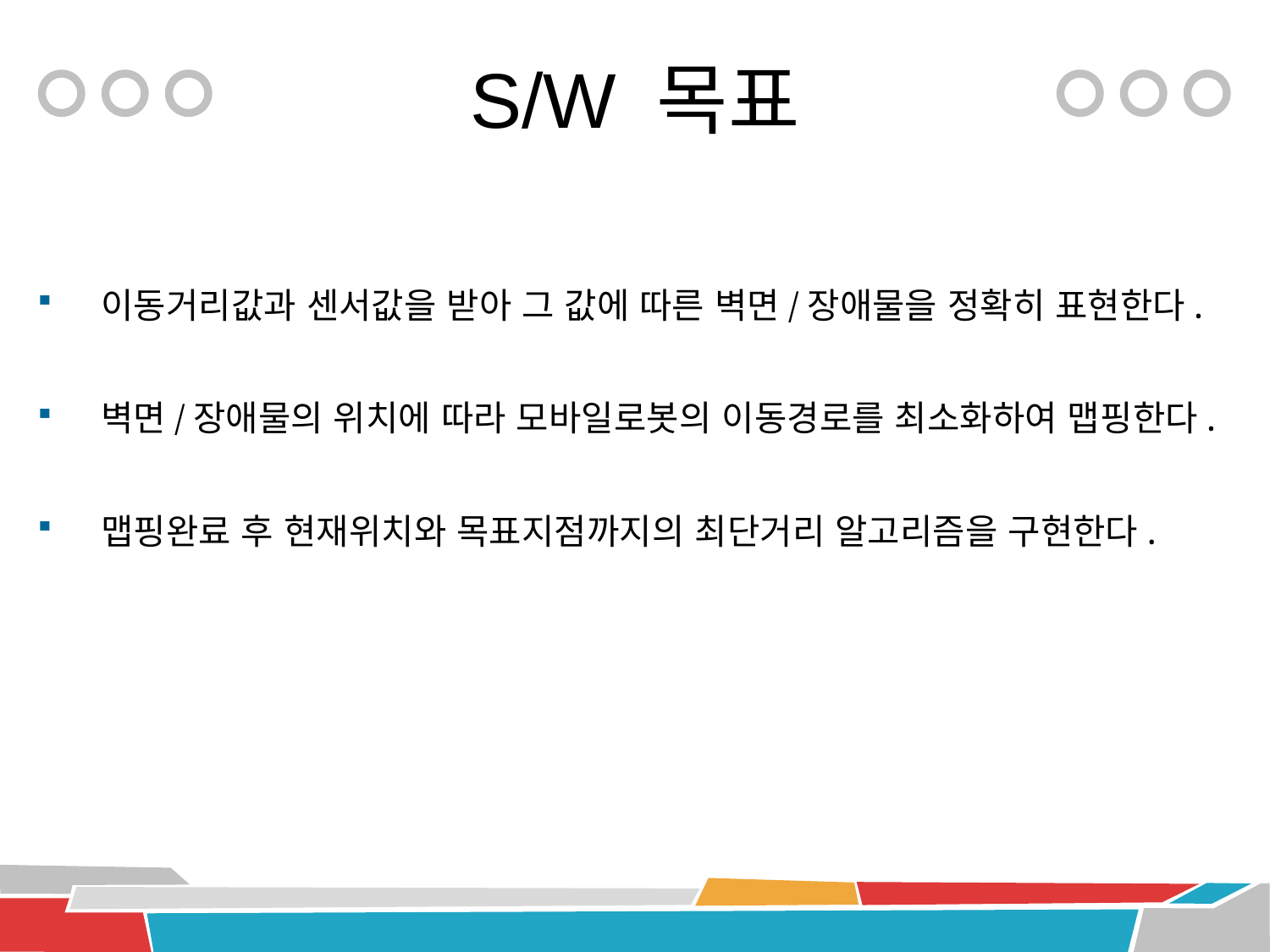

S/W 목표

이동거리값과 센서값을 받아 그 값에 따른 벽면/장애물을 정확히 표현한다.
벽면/장애물의 위치에 따라 모바일로봇의 이동경로를 최소화하여 맵핑한다.
맵핑완료 후 현재위치와 목표지점까지의 최단거리 알고리즘을 구현한다.